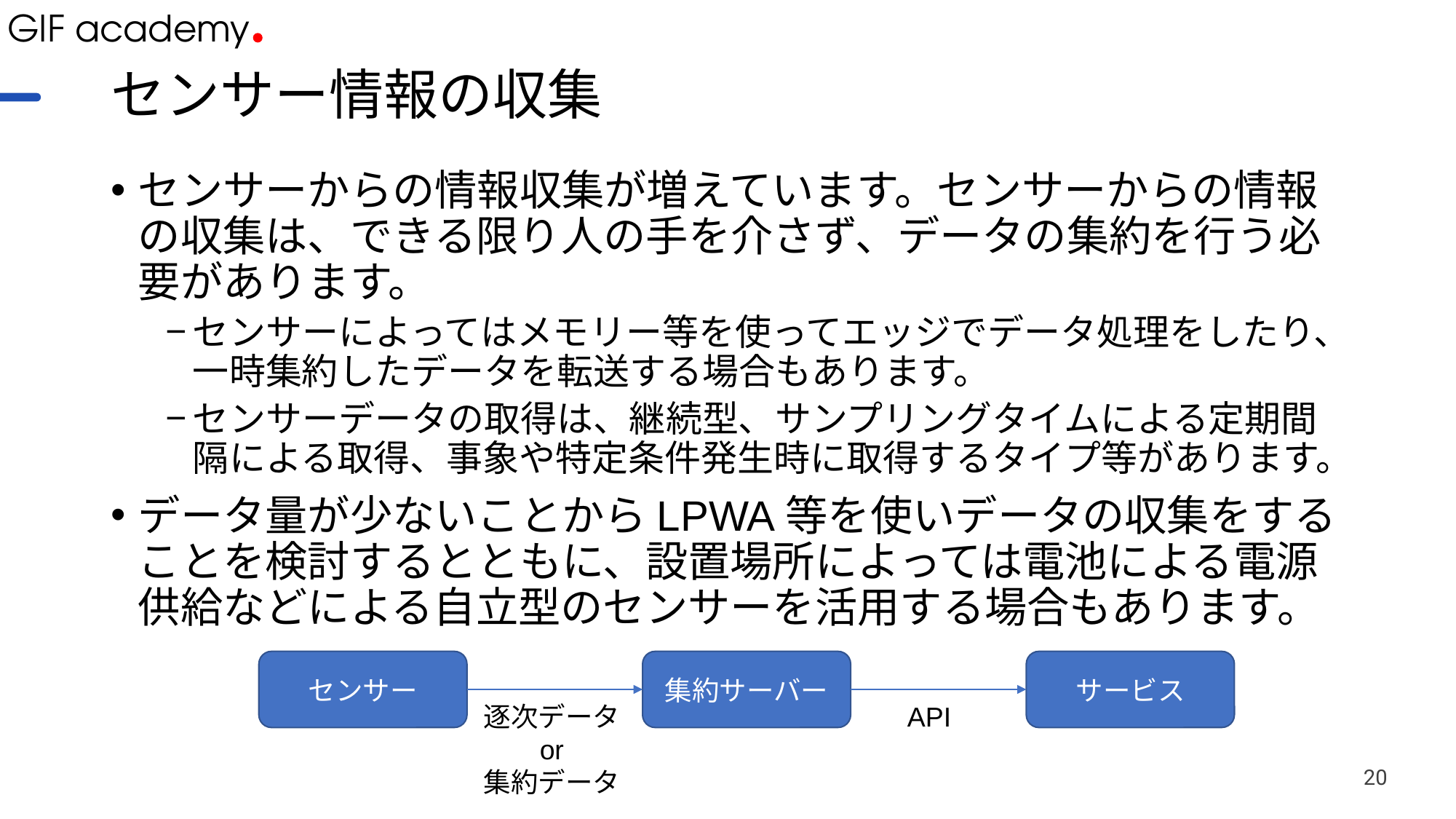

# センサー情報の収集
センサーからの情報収集が増えています。センサーからの情報の収集は、できる限り人の手を介さず、データの集約を行う必要があります。
センサーによってはメモリー等を使ってエッジでデータ処理をしたり、一時集約したデータを転送する場合もあります。
センサーデータの取得は、継続型、サンプリングタイムによる定期間隔による取得、事象や特定条件発生時に取得するタイプ等があります。
データ量が少ないことからLPWA等を使いデータの収集をすることを検討するとともに、設置場所によっては電池による電源供給などによる自立型のセンサーを活用する場合もあります。

センサー
集約サーバー
サービス
逐次データ
or
集約データ
API
20